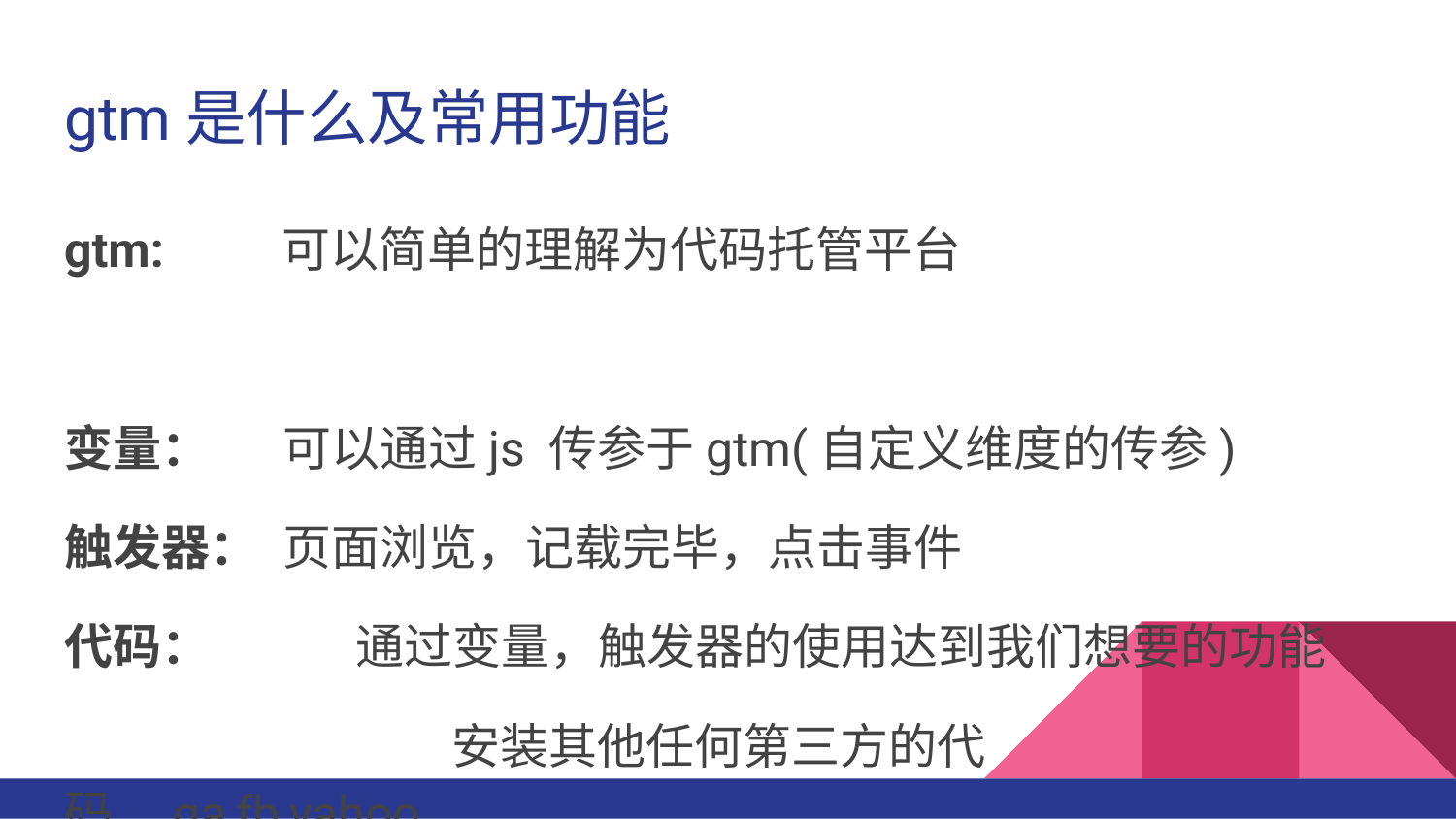

# gtm是什么及常用功能
gtm:	     可以简单的理解为代码托管平台

变量：      可以通过js 传参于gtm(自定义维度的传参)
触发器：  页面浏览，记载完毕，点击事件
代码：	通过变量，触发器的使用达到我们想要的功能
	   	       安装其他任何第三方的代码，ga,fb,yahoo,.....